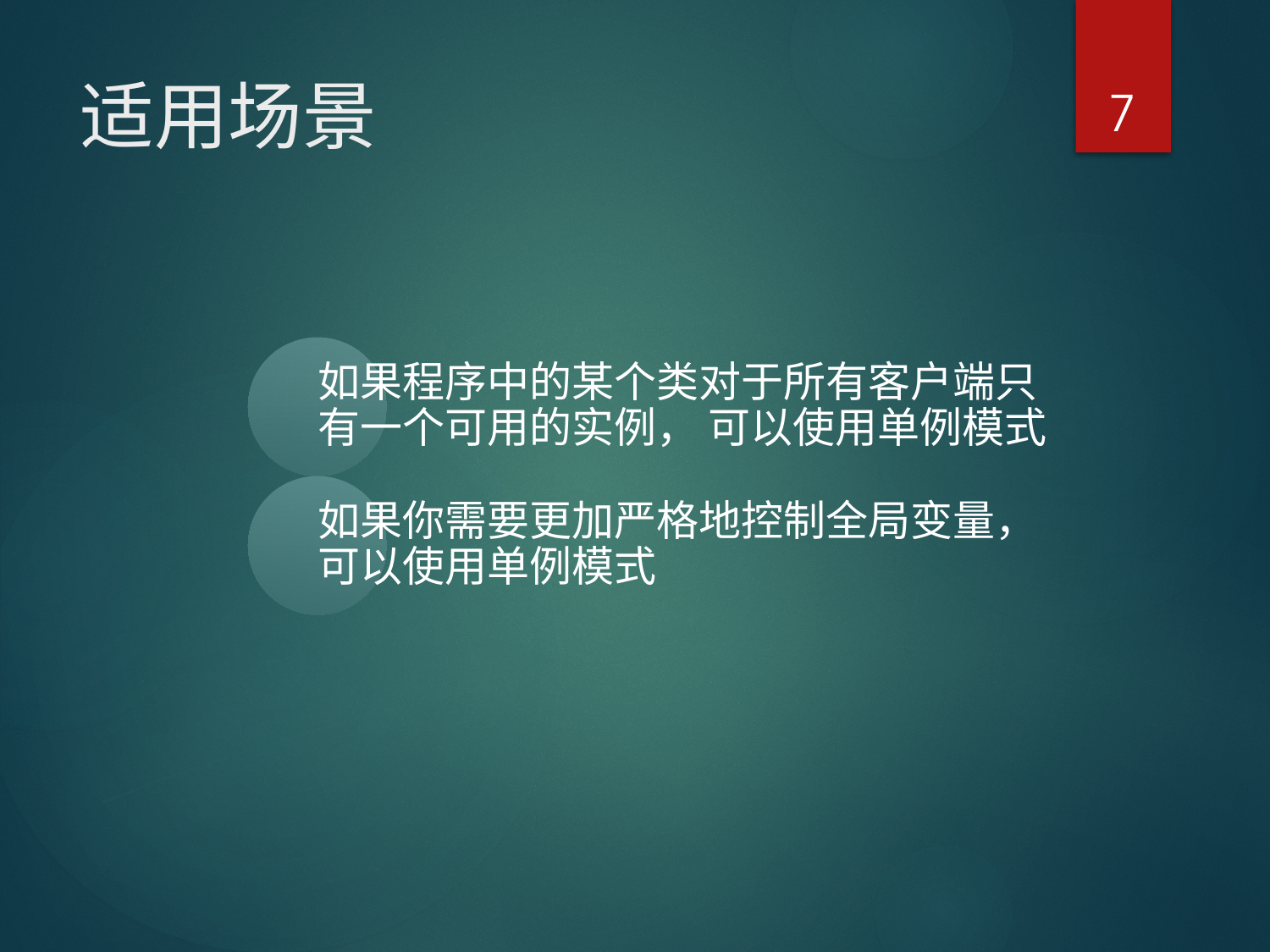

7
# 适用场景
如果程序中的某个类对于所有客户端只有一个可用的实例， 可以使用单例模式
如果你需要更加严格地控制全局变量， 可以使用单例模式